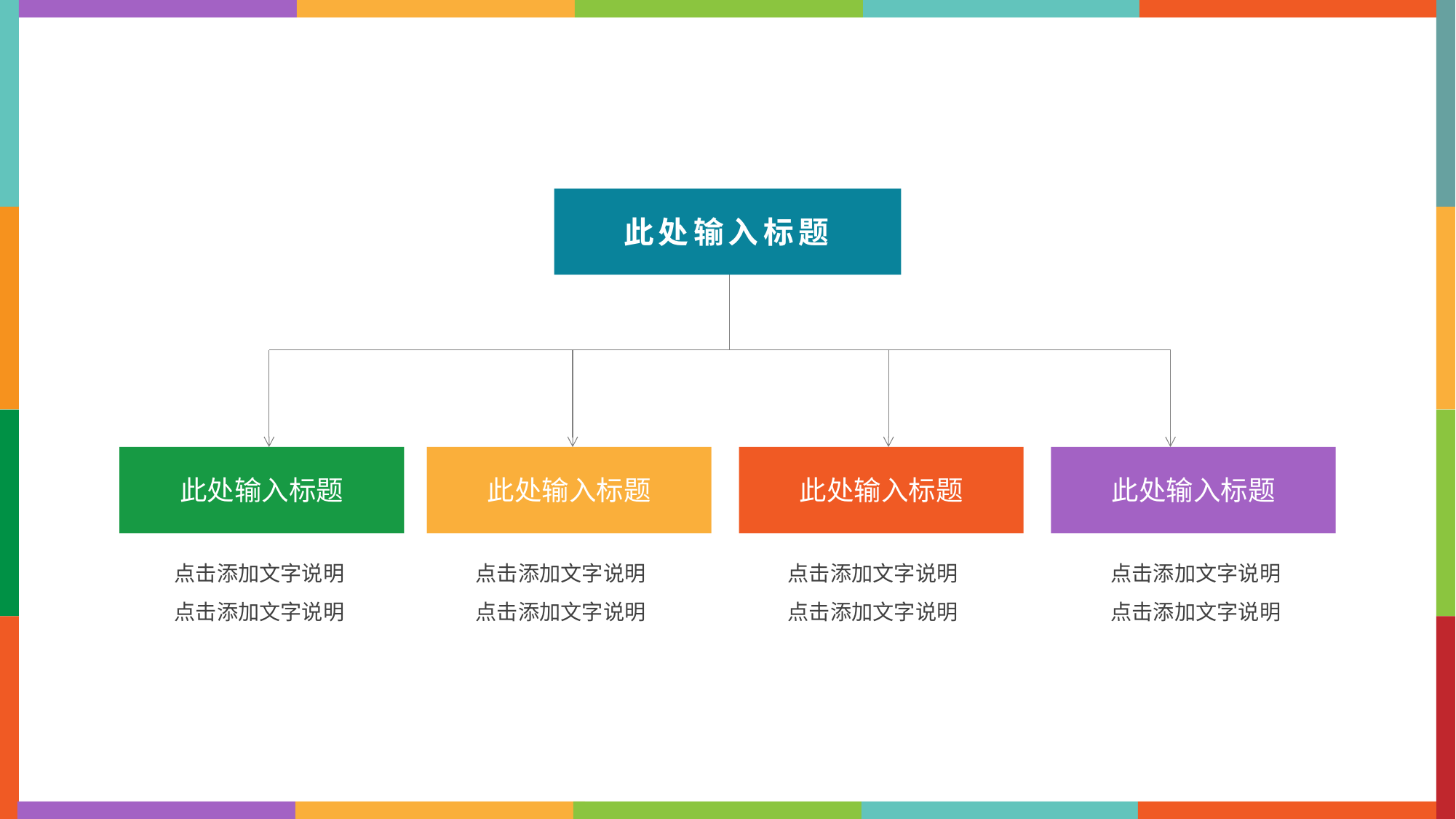

此处输入标题

此处输入标题

此处输入标题

此处输入标题

此处输入标题
点击添加文字说明
点击添加文字说明
点击添加文字说明
点击添加文字说明
点击添加文字说明
点击添加文字说明
点击添加文字说明
点击添加文字说明